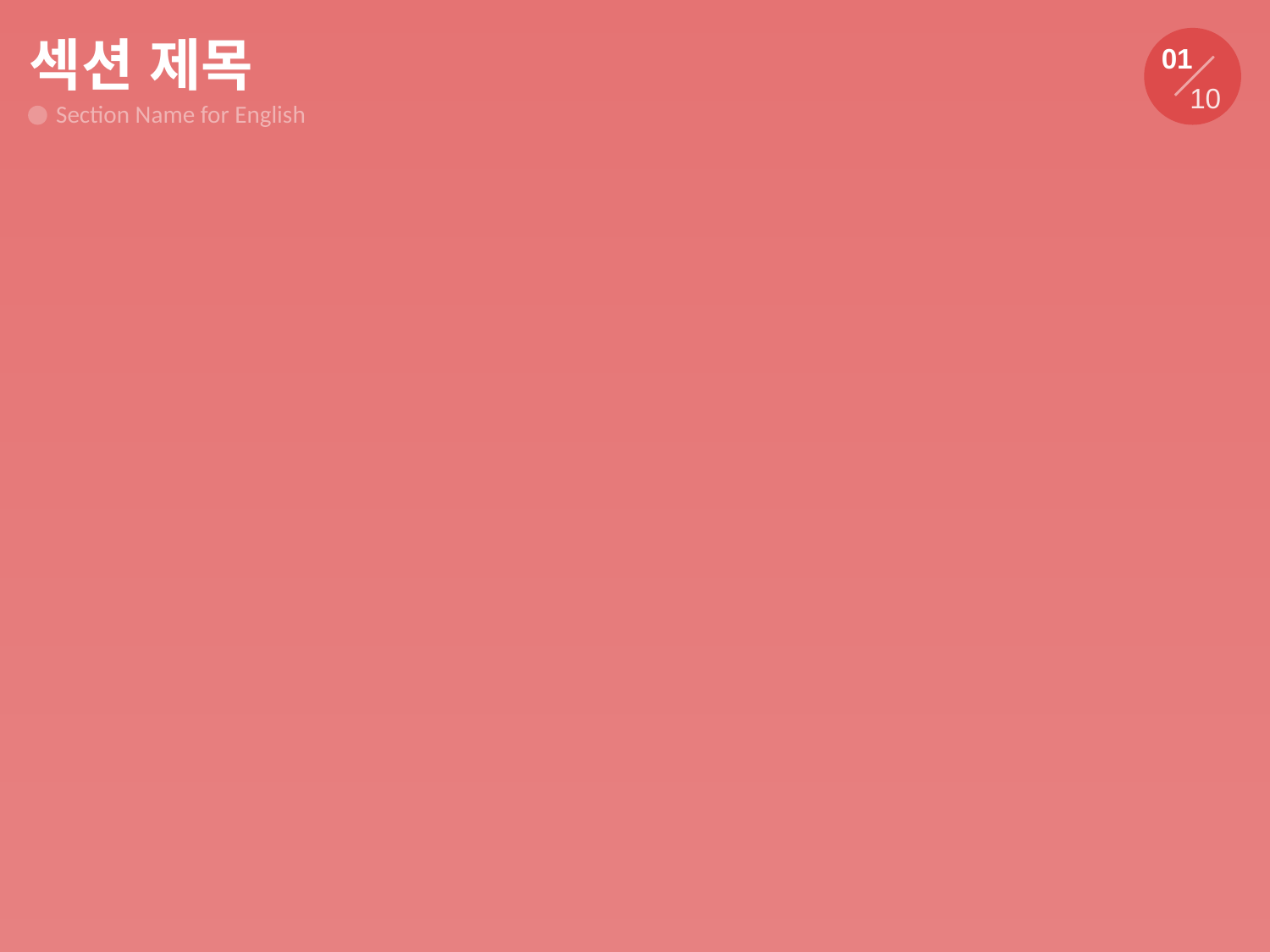

섹션 제목

01
10

Section Name for English